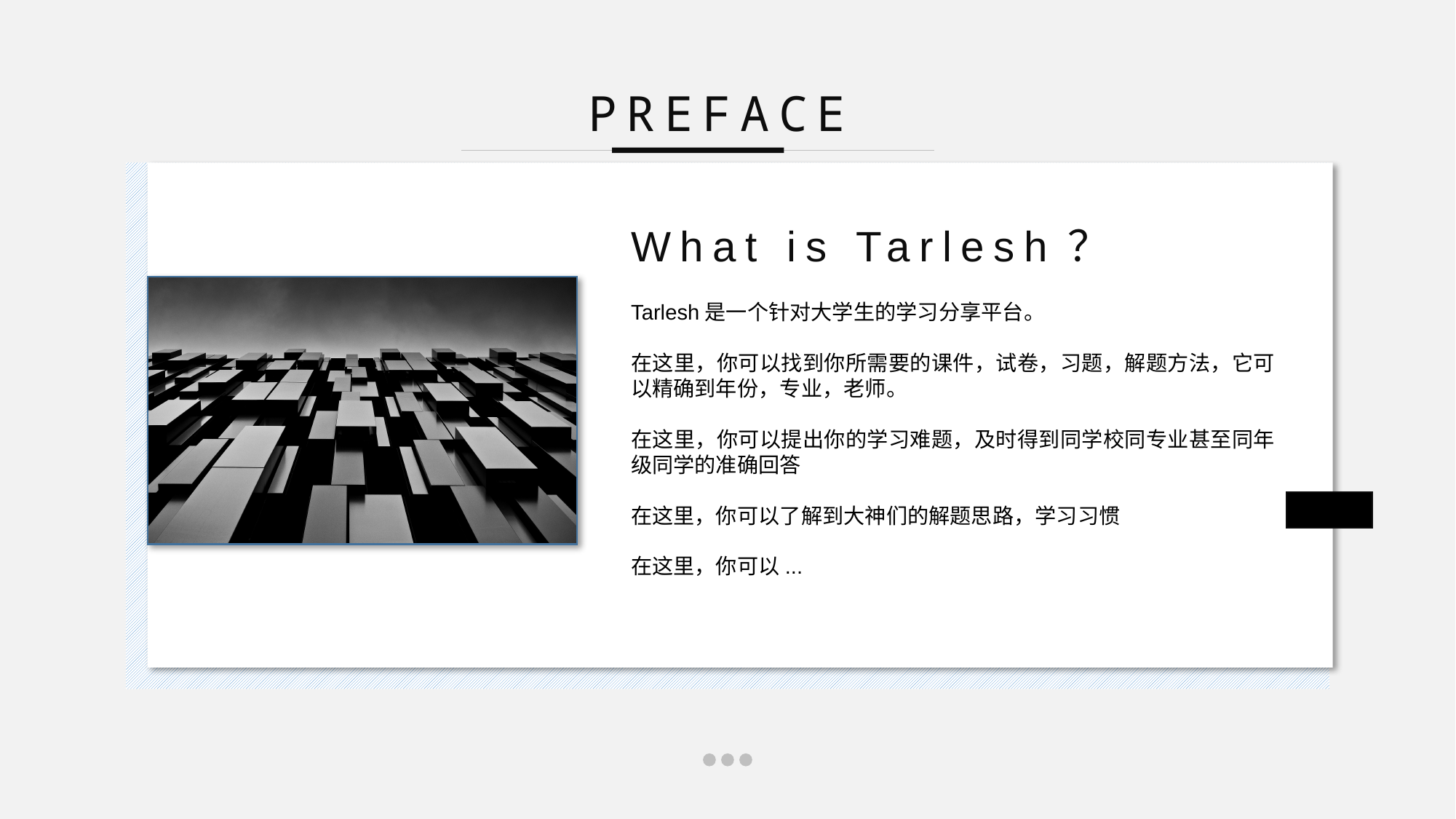

PREFACE

What is Tarlesh？

Tarlesh是一个针对大学生的学习分享平台。

在这里，你可以找到你所需要的课件，试卷，习题，解题方法，它可以精确到年份，专业，老师。

在这里，你可以提出你的学习难题，及时得到同学校同专业甚至同年级同学的准确回答

在这里，你可以了解到大神们的解题思路，学习习惯

在这里，你可以...